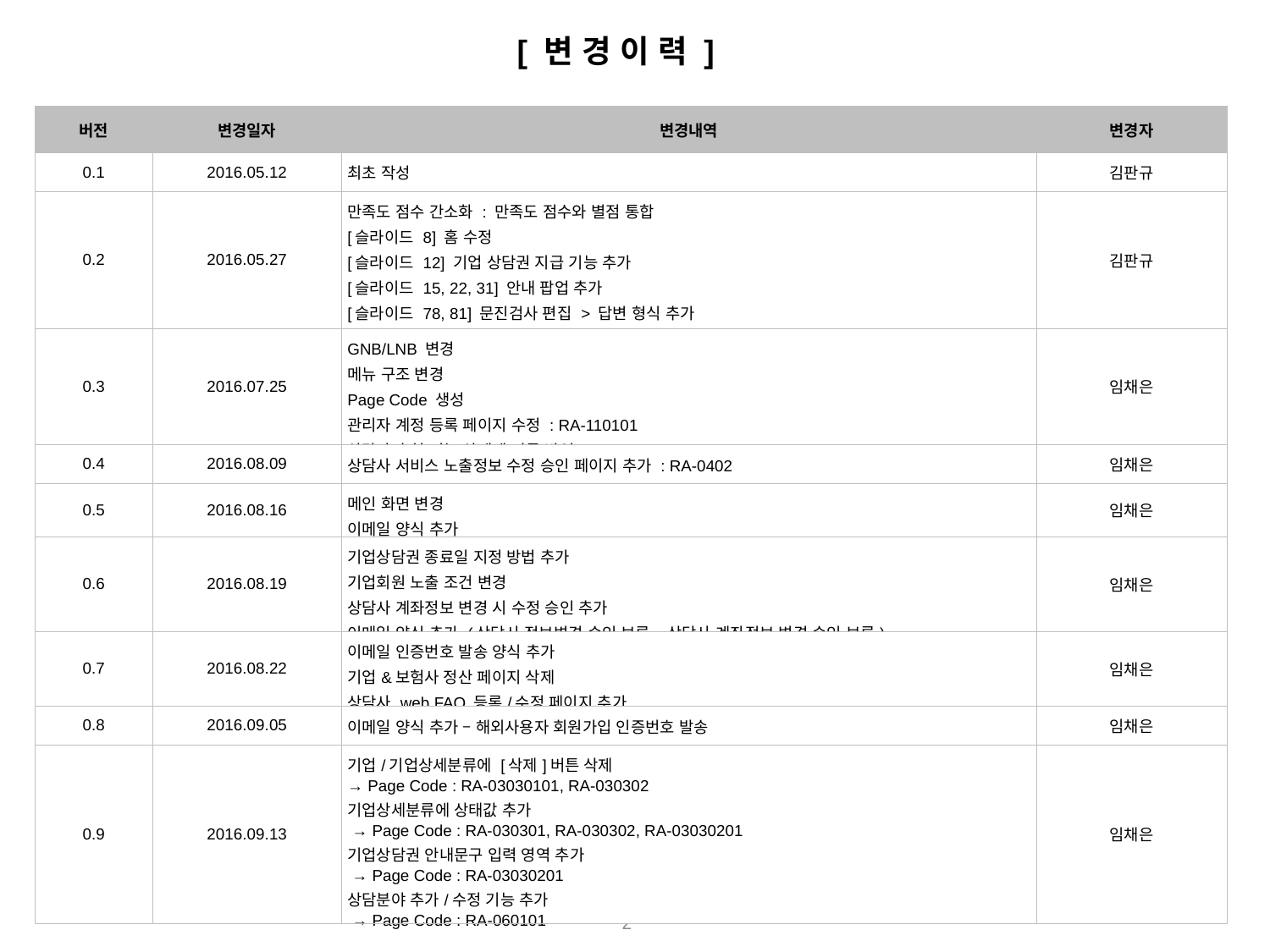

[ 변 경 이 력 ]
| 버전 | 변경일자 | 변경내역 | 변경자 |
| --- | --- | --- | --- |
| 0.1 | 2016.05.12 | 최초 작성 | 김판규 |
| 0.2 | 2016.05.27 | 만족도 점수 간소화 : 만족도 점수와 별점 통합 [슬라이드 8] 홈 수정 [슬라이드 12] 기업 상담권 지급 기능 추가 [슬라이드 15, 22, 31] 안내 팝업 추가 [슬라이드 78, 81] 문진검사 편집 > 답변 형식 추가 Description 추가 | 김판규 |
| 0.3 | 2016.07.25 | GNB/LNB 변경 메뉴 구조 변경 Page Code 생성 관리자 계정 등록 페이지 수정 : RA-110101 상담사 추천 기능 삭제에 따른 반영 | 임채은 |
| 0.4 | 2016.08.09 | 상담사 서비스 노출정보 수정 승인 페이지 추가 : RA-0402 | 임채은 |
| 0.5 | 2016.08.16 | 메인 화면 변경 이메일 양식 추가 | 임채은 |
| 0.6 | 2016.08.19 | 기업상담권 종료일 지정 방법 추가 기업회원 노출 조건 변경 상담사 계좌정보 변경 시 수정 승인 추가 이메일 양식 추가 (상담사 정보변경 승인 보류, 상담사 계좌정보 변경 승인 보류) | 임채은 |
| 0.7 | 2016.08.22 | 이메일 인증번호 발송 양식 추가 기업&보험사 정산 페이지 삭제 상담사 web FAQ 등록/수정 페이지 추가 | 임채은 |
| 0.8 | 2016.09.05 | 이메일 양식 추가 – 해외사용자 회원가입 인증번호 발송 | 임채은 |
| 0.9 | 2016.09.13 | 기업/기업상세분류에 [삭제]버튼 삭제 → Page Code : RA-03030101, RA-030302 기업상세분류에 상태값 추가 → Page Code : RA-030301, RA-030302, RA-03030201 기업상담권 안내문구 입력 영역 추가 → Page Code : RA-03030201 상담분야 추가/수정 기능 추가 → Page Code : RA-060101 | 임채은 |
2